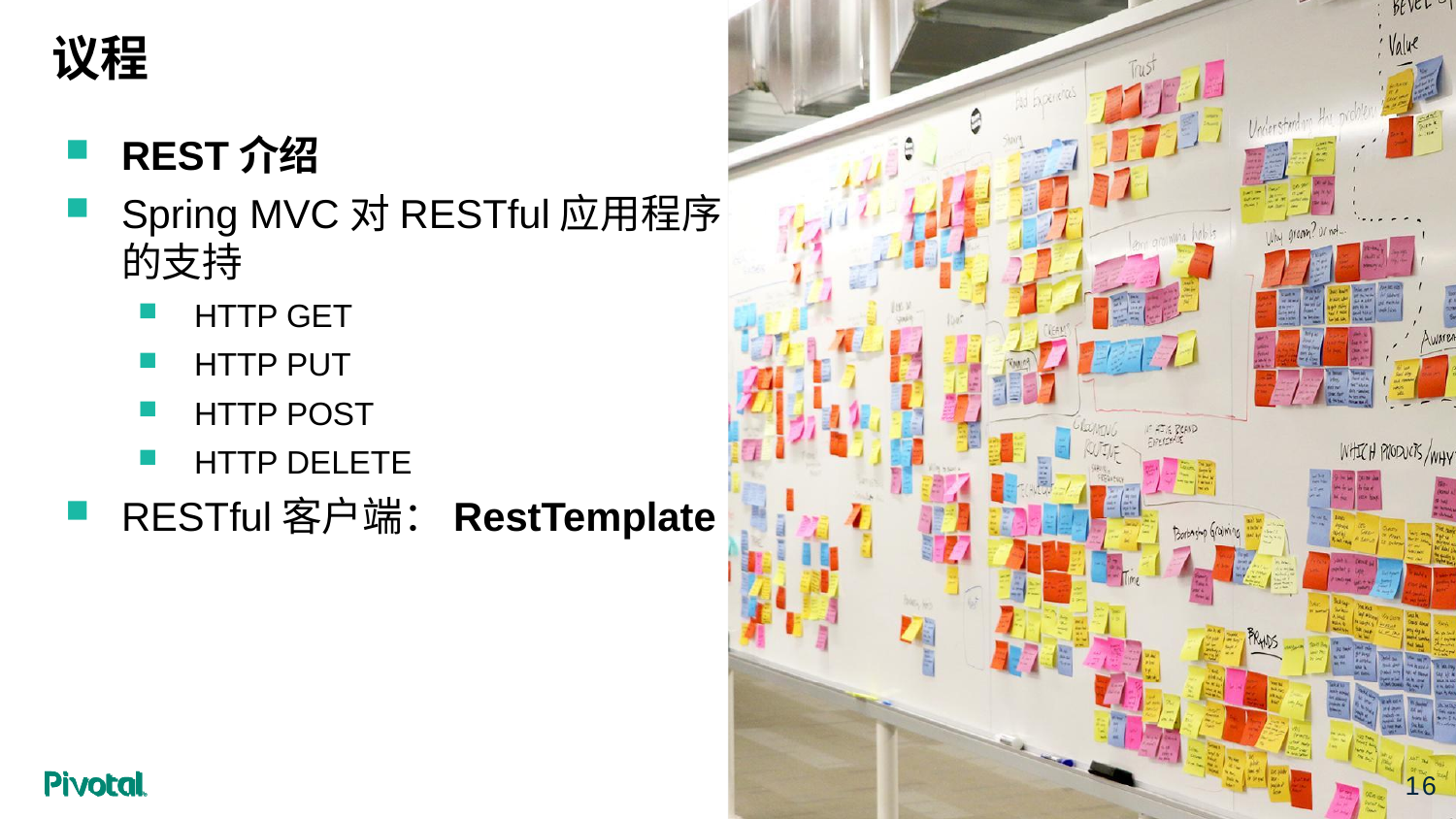

议程
REST介绍
Spring MVC对RESTful应用程序的支持
HTTP GET
HTTP PUT
HTTP POST
HTTP DELETE
RESTful客户端：RestTemplate
Cover w/ Image
16